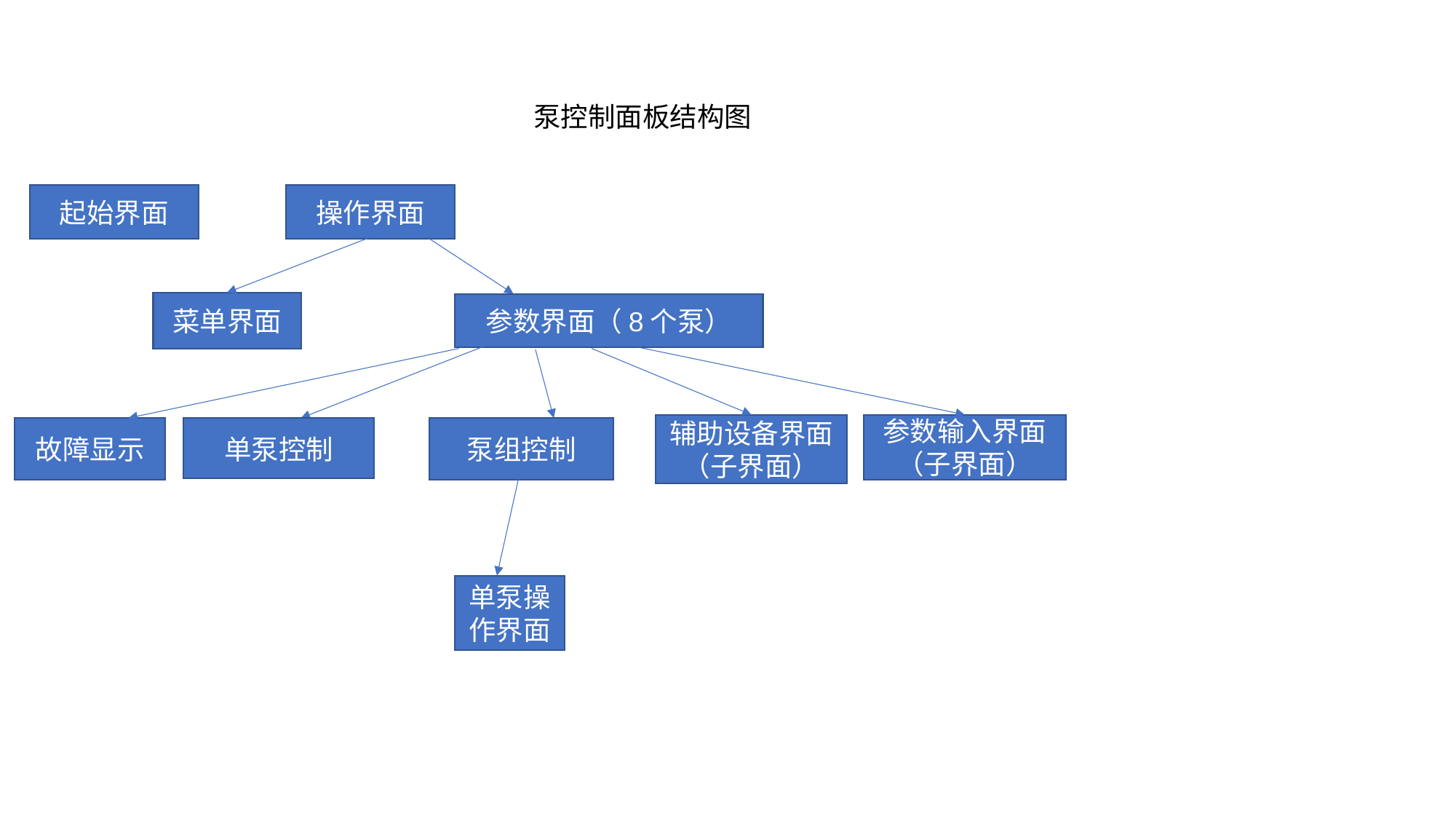

泵控制面板结构图
起始界面
操作界面
菜单界面
参数界面（8个泵）
辅助设备界面（子界面）
参数输入界面（子界面）
故障显示
泵组控制
单泵控制
单泵操作界面